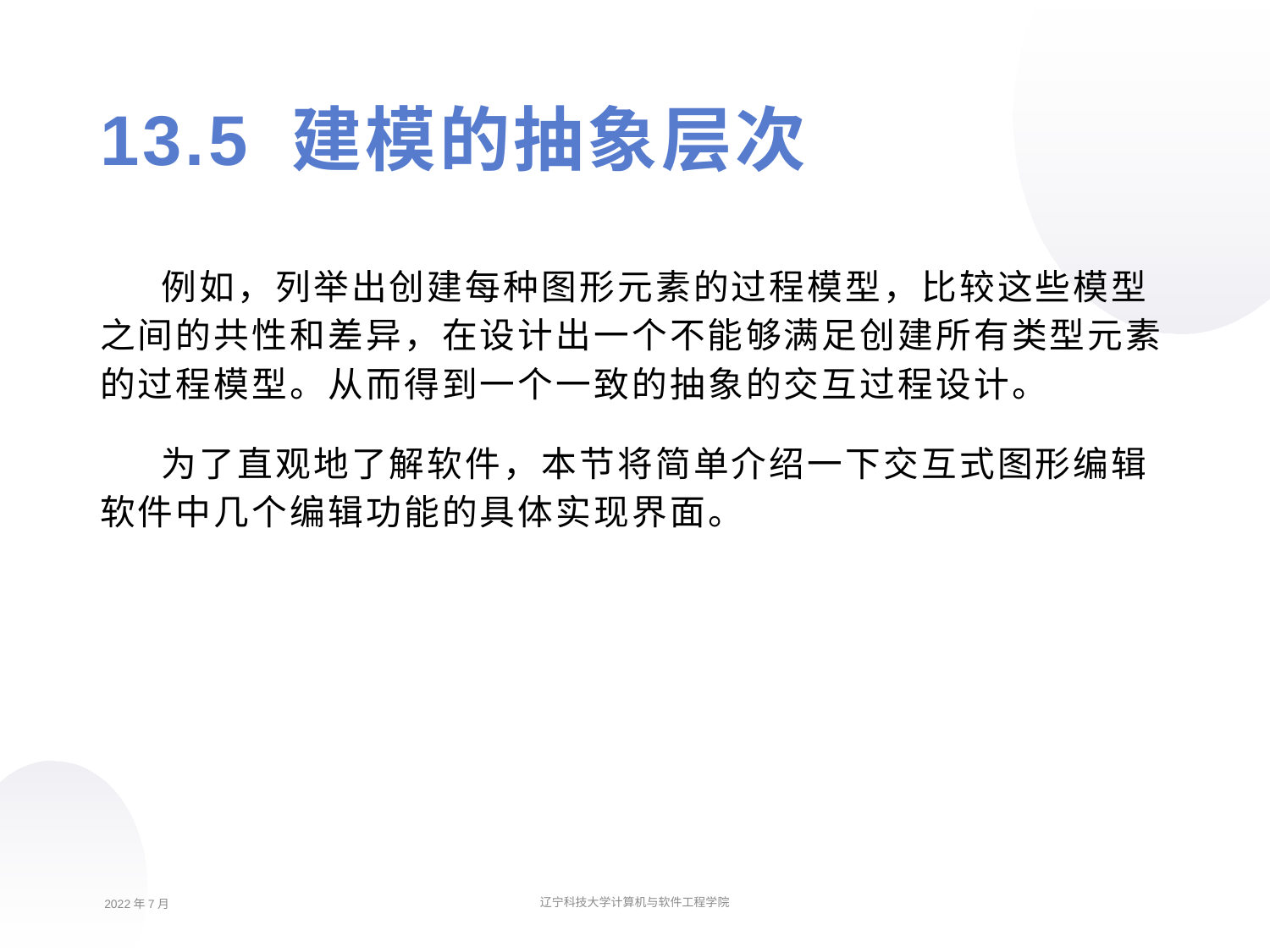

13.5 建模的抽象层次
例如，列举出创建每种图形元素的过程模型，比较这些模型之间的共性和差异，在设计出一个不能够满足创建所有类型元素的过程模型。从而得到一个一致的抽象的交互过程设计。
为了直观地了解软件，本节将简单介绍一下交互式图形编辑软件中几个编辑功能的具体实现界面。

2022年7月
辽宁科技大学计算机与软件工程学院
104